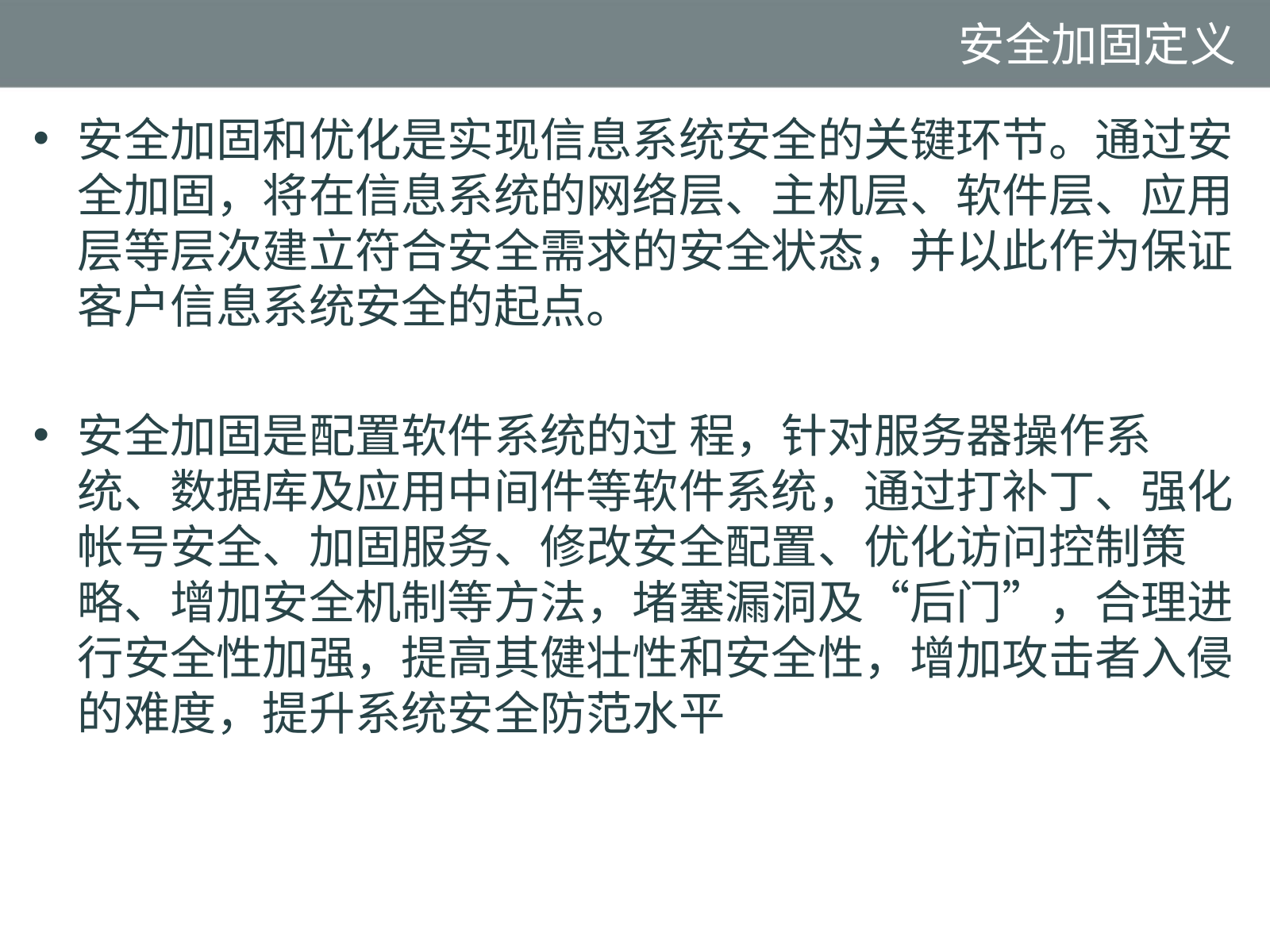

# 安全加固定义
安全加固和优化是实现信息系统安全的关键环节。通过安全加固，将在信息系统的网络层、主机层、软件层、应用层等层次建立符合安全需求的安全状态，并以此作为保证客户信息系统安全的起点。

安全加固是配置软件系统的过 程，针对服务器操作系统、数据库及应用中间件等软件系统，通过打补丁、强化帐号安全、加固服务、修改安全配置、优化访问控制策 略、增加安全机制等方法，堵塞漏洞及“后门”，合理进行安全性加强，提高其健壮性和安全性，增加攻击者入侵的难度，提升系统安全防范水平